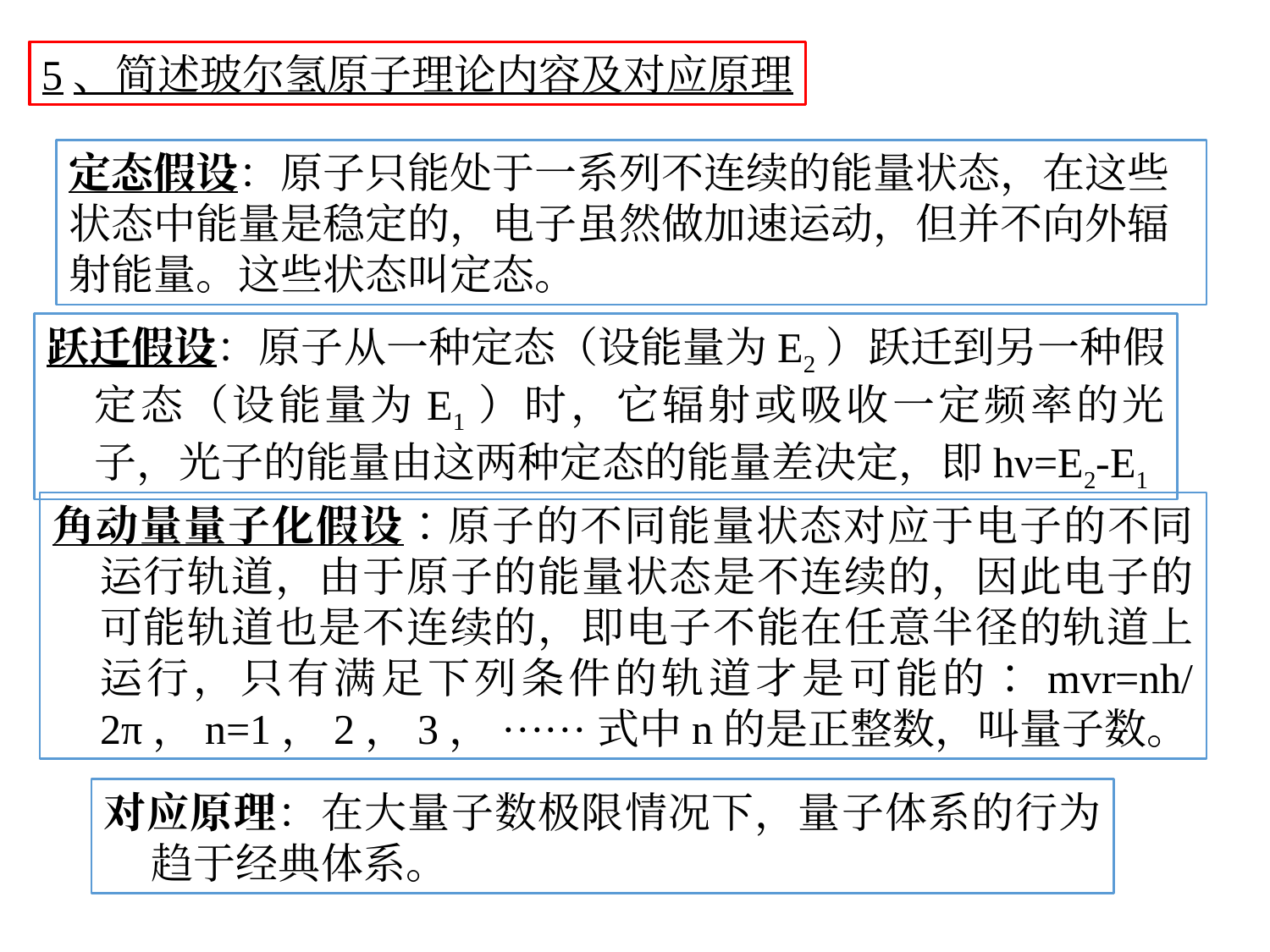

5、简述玻尔氢原子理论内容及对应原理
定态假设：原子只能处于一系列不连续的能量状态，在这些状态中能量是稳定的，电子虽然做加速运动，但并不向外辐射能量。这些状态叫定态。
跃迁假设：原子从一种定态（设能量为E2）跃迁到另一种假定态（设能量为E1）时，它辐射或吸收一定频率的光子，光子的能量由这两种定态的能量差决定，即hν=E2-E1
角动量量子化假设：原子的不同能量状态对应于电子的不同运行轨道，由于原子的能量状态是不连续的，因此电子的可能轨道也是不连续的，即电子不能在任意半径的轨道上运行，只有满足下列条件的轨道才是可能的：mvr=nh/2π，n=1，2，3，······式中n的是正整数，叫量子数。
对应原理：在大量子数极限情况下，量子体系的行为趋于经典体系。